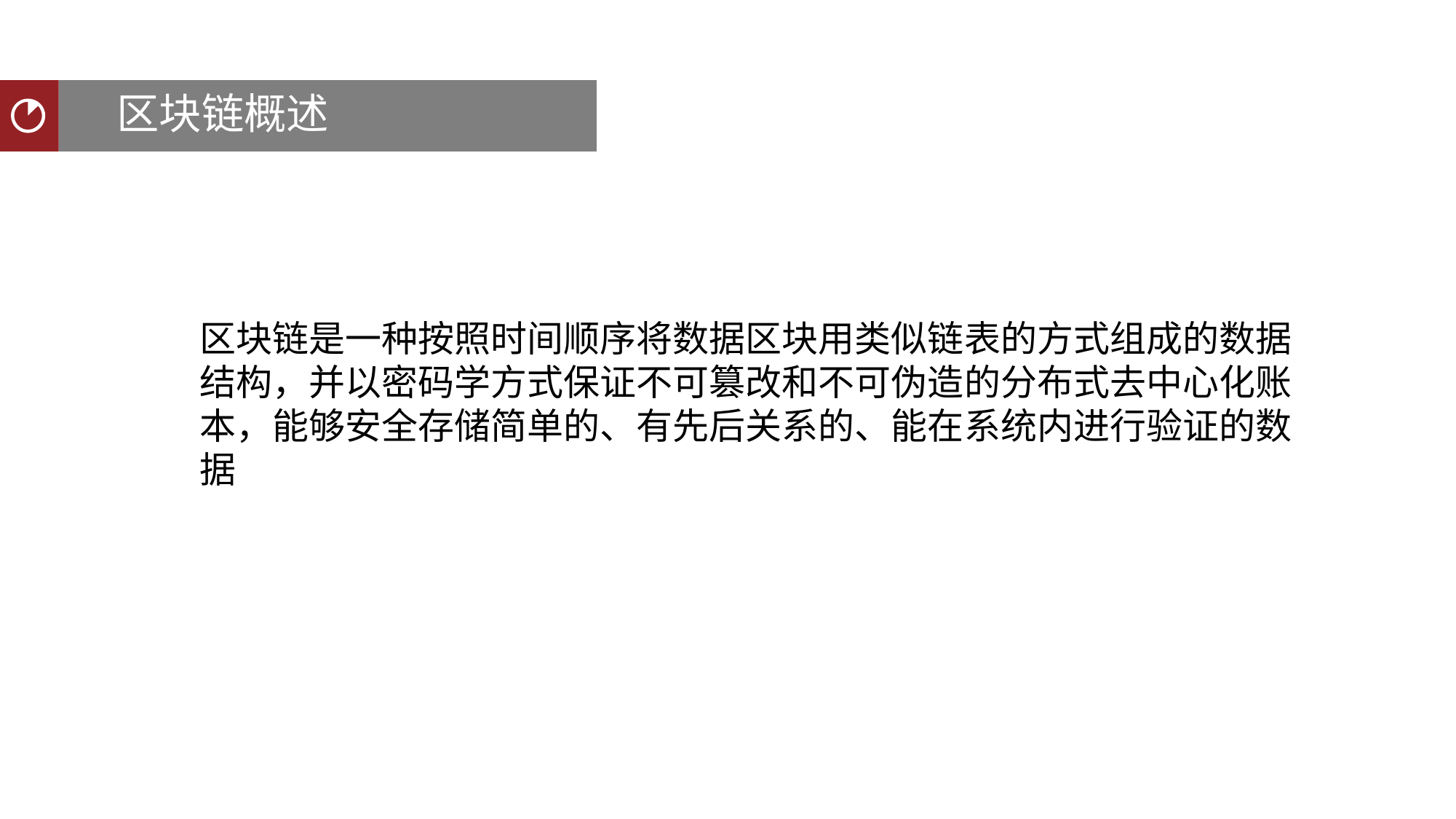

区块链概述
区块链是一种按照时间顺序将数据区块用类似链表的方式组成的数据结构，并以密码学方式保证不可篡改和不可伪造的分布式去中心化账本，能够安全存储简单的、有先后关系的、能在系统内进行验证的数据